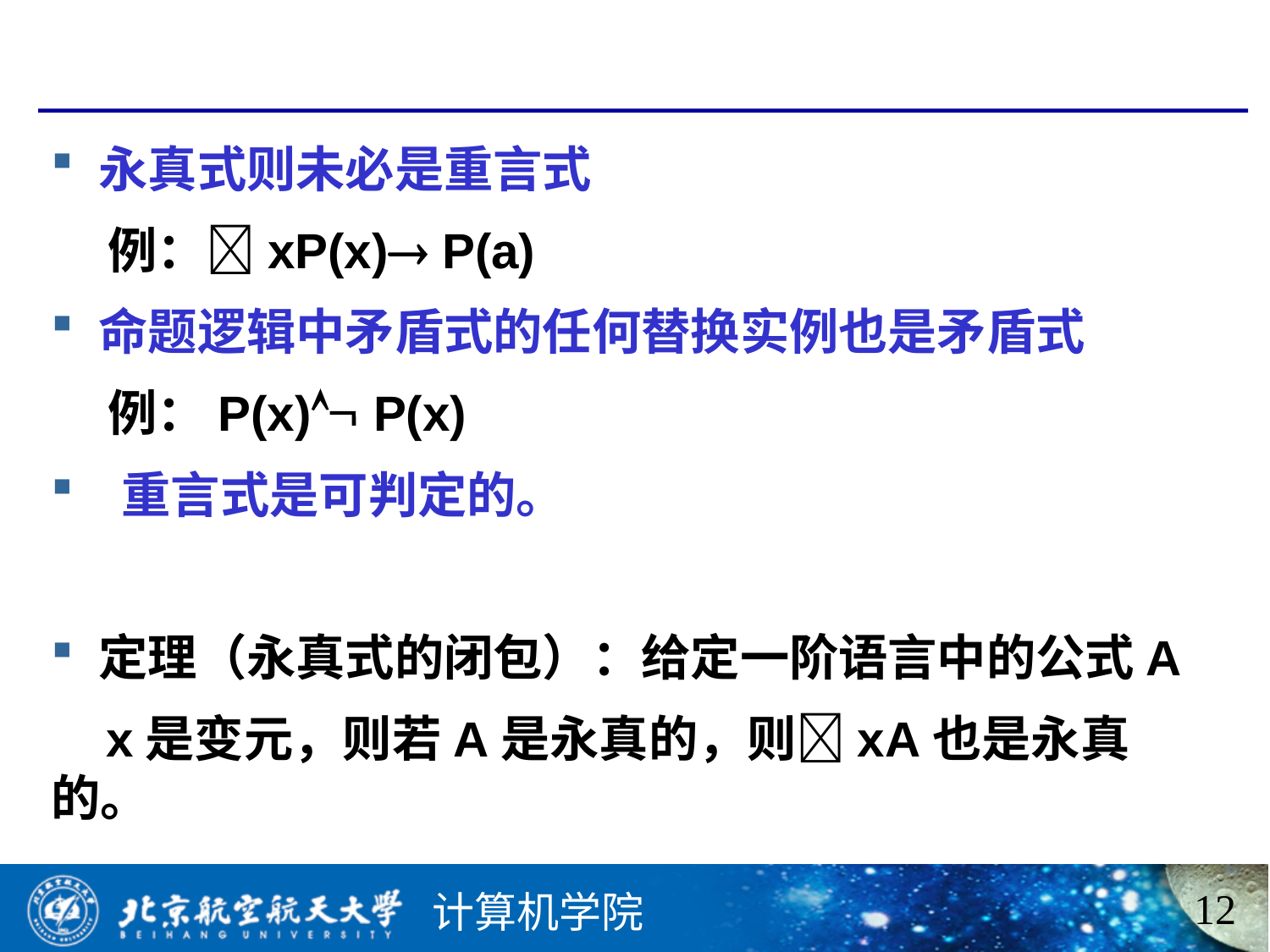

#
永真式则未必是重言式
    例：∀xP(x)→ P(a)
命题逻辑中矛盾式的任何替换实例也是矛盾式
    例：P(x)∧¬ P(x)
 重言式是可判定的。

定理（永真式的闭包）：给定一阶语言中的公式A
    x是变元，则若A是永真的，则∀xA也是永真的。